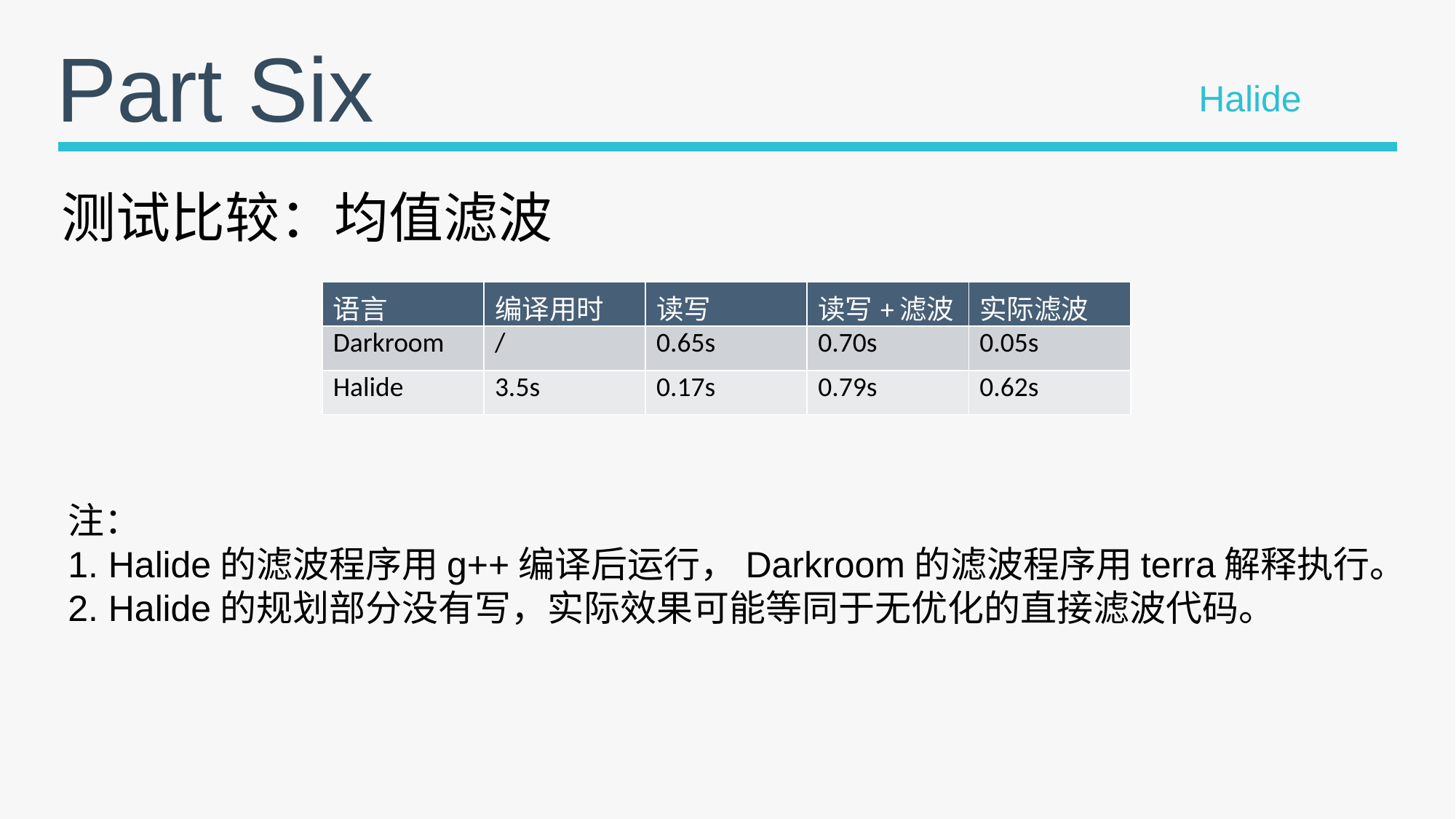

Part Six
Halide
测试比较：均值滤波
| 语言 | 编译用时 | 读写 | 读写+滤波 | 实际滤波 |
| --- | --- | --- | --- | --- |
| Darkroom | / | 0.65s | 0.70s | 0.05s |
| Halide | 3.5s | 0.17s | 0.79s | 0.62s |
注：
1. Halide的滤波程序用g++编译后运行，Darkroom的滤波程序用terra解释执行。
2. Halide的规划部分没有写，实际效果可能等同于无优化的直接滤波代码。